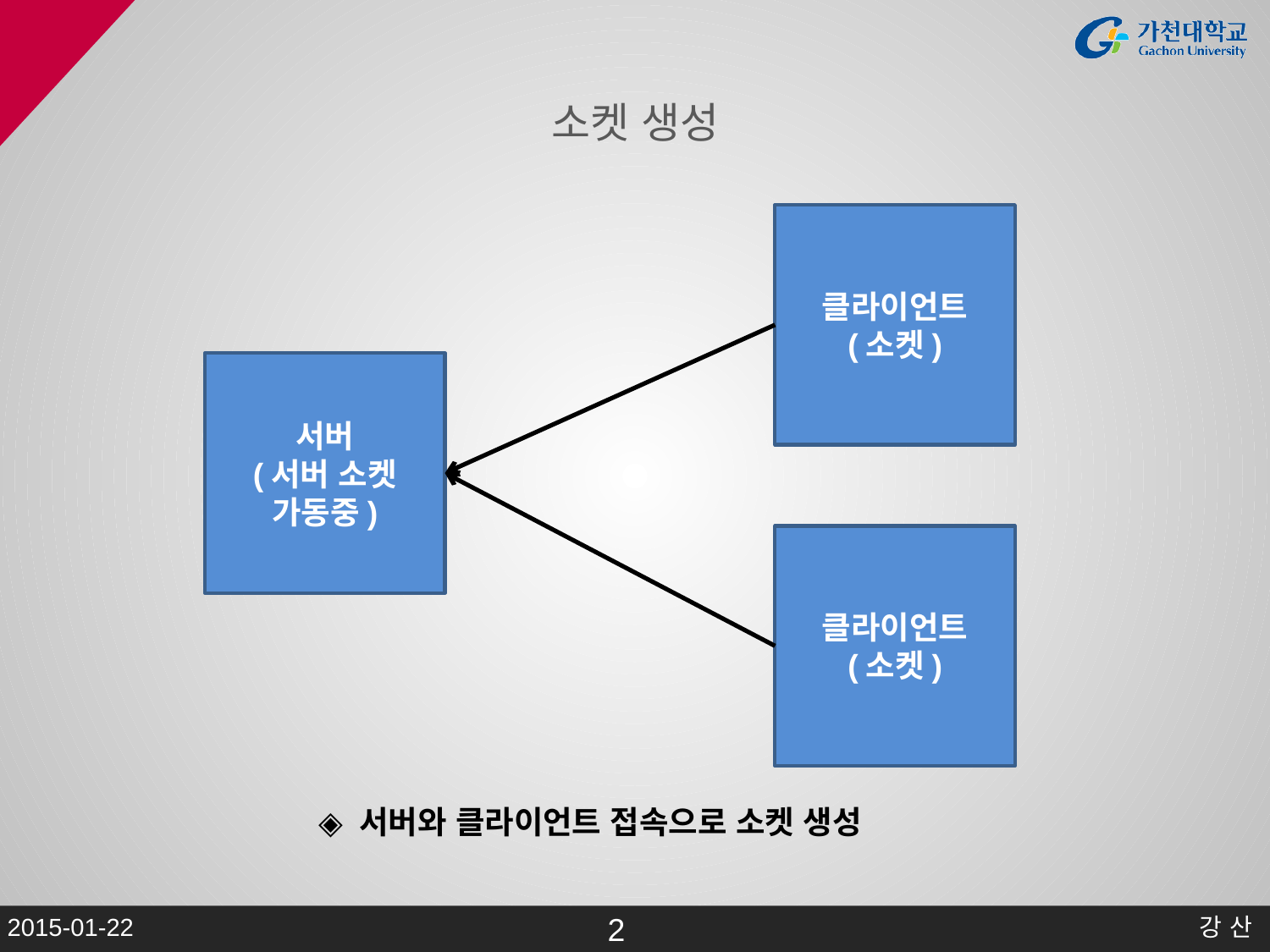

# 소켓 생성
클라이언트
(소켓)
서버
(서버 소켓
가동중)
클라이언트
(소켓)
◈ 서버와 클라이언트 접속으로 소켓 생성
2015-01-22
강 산